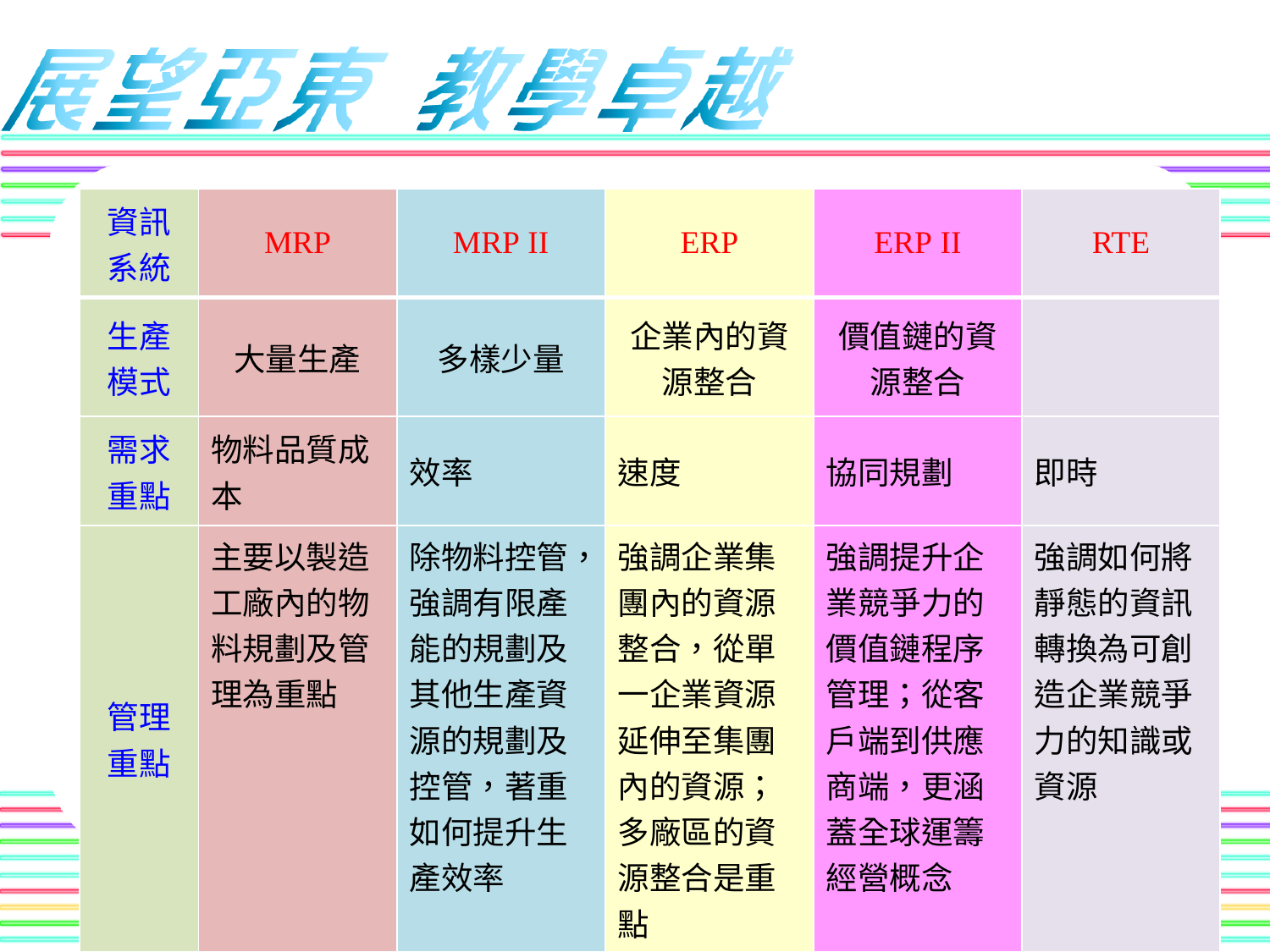

| 資訊系統 | MRP | MRP II | ERP | ERP II | RTE |
| --- | --- | --- | --- | --- | --- |
| 生產模式 | 大量生產 | 多樣少量 | 企業內的資源整合 | 價值鏈的資源整合 |  |
| 需求重點 | 物料品質成本 | 效率 | 速度 | 協同規劃 | 即時 |
| 管理重點 | 主要以製造工廠內的物料規劃及管理為重點 | 除物料控管，強調有限產能的規劃及其他生產資源的規劃及控管，著重如何提升生產效率 | 強調企業集團內的資源整合，從單一企業資源延伸至集團內的資源；多廠區的資源整合是重點 | 強調提升企業競爭力的價值鏈程序管理；從客戶端到供應商端，更涵蓋全球運籌經營概念 | 強調如何將靜態的資訊轉換為可創造企業競爭力的知識或資源 |